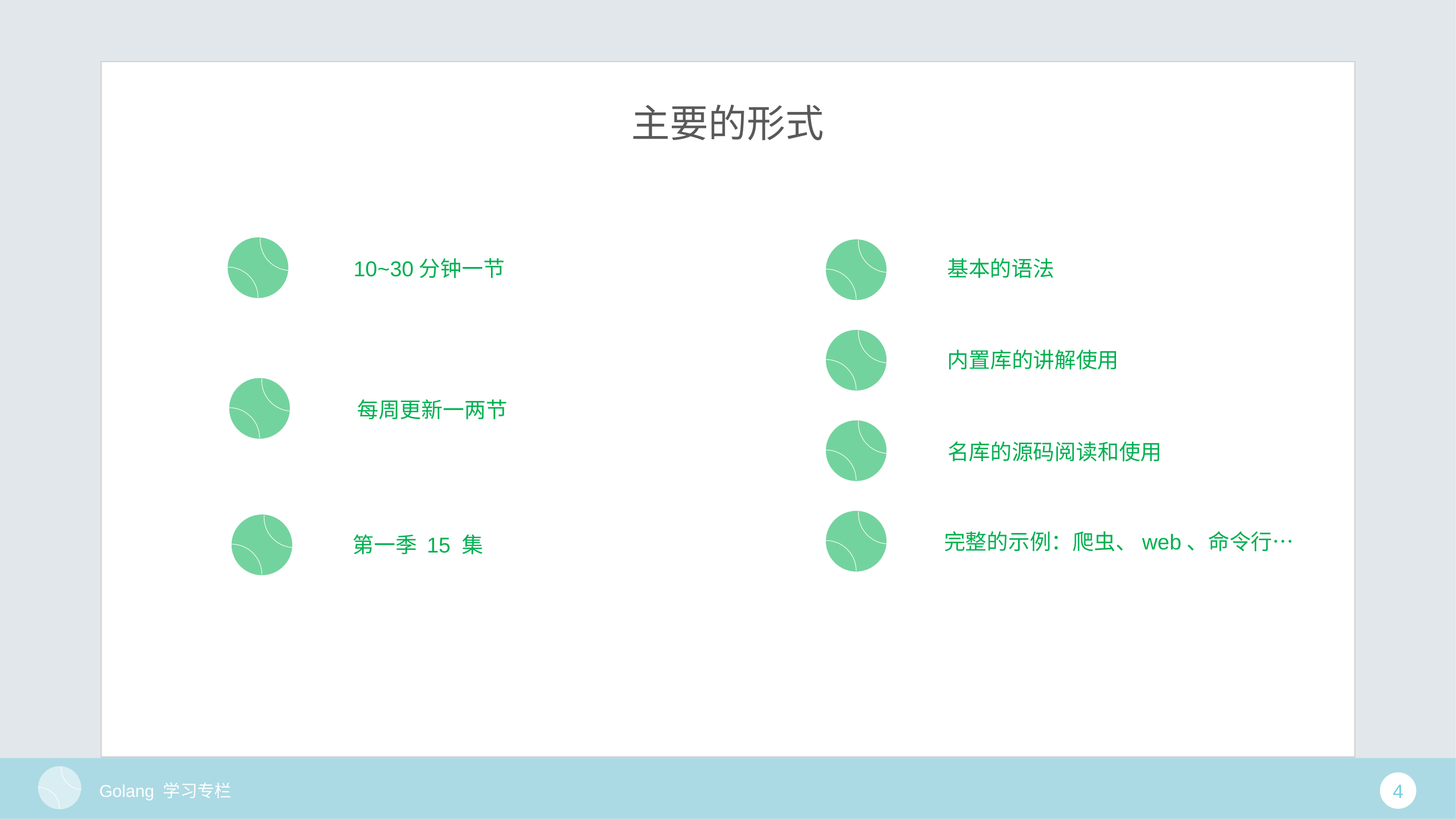

主要的形式

10~30分钟一节
基本的语法

内置库的讲解使用

每周更新一两节

名库的源码阅读和使用

完整的示例：爬虫、web、命令行…
第一季 15 集

4
Golang 学习专栏